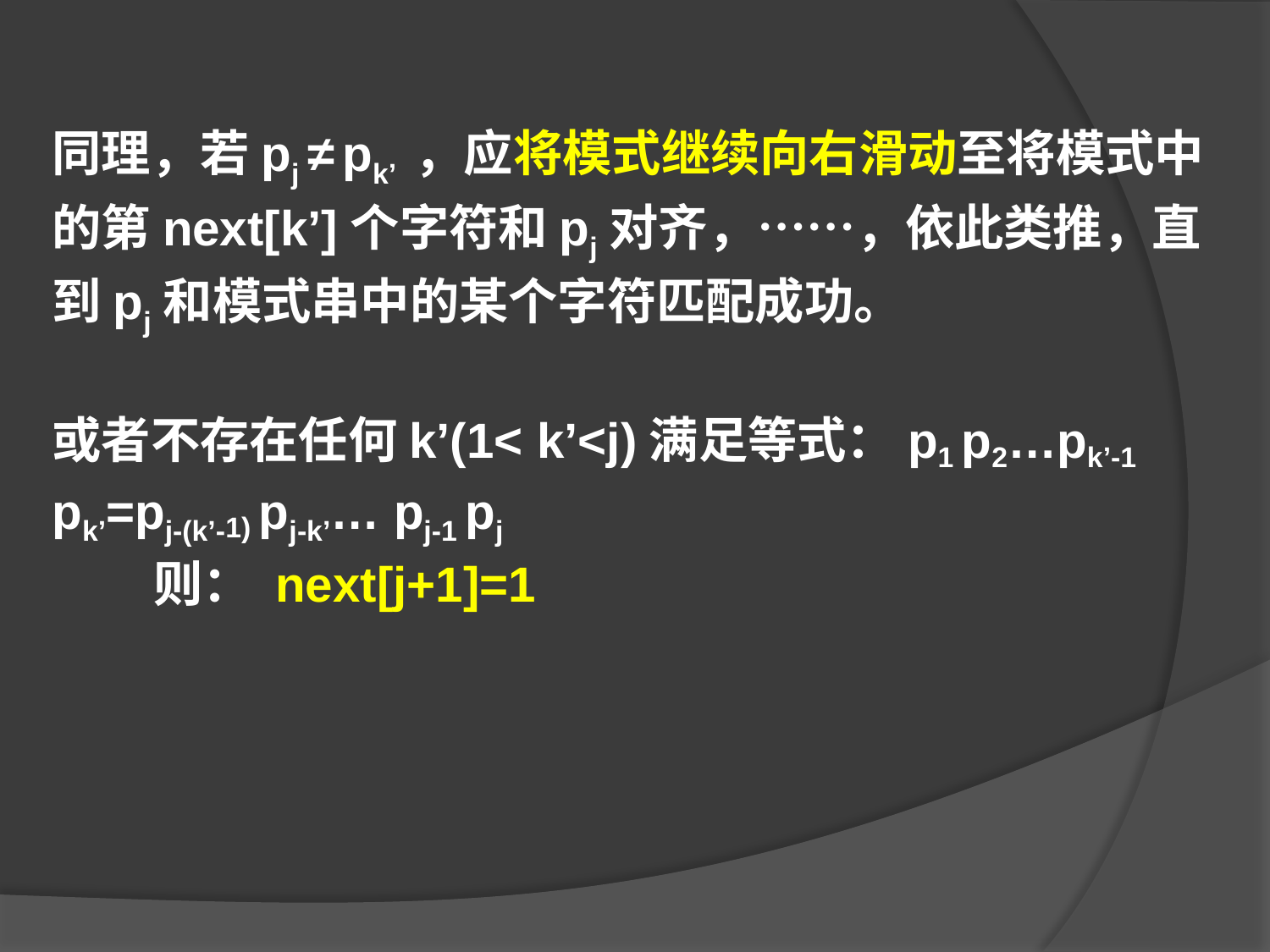

同理，若pj ≠ pk’ ，应将模式继续向右滑动至将模式中的第next[k’]个字符和pj对齐，⋯⋯，依此类推，直到pj和模式串中的某个字符匹配成功。

或者不存在任何k’(1< k’<j)满足等式：p1 p2…pk’-1  pk’=pj-(k’-1) pj-k’… pj-1 pj
        则： next[j+1]=1